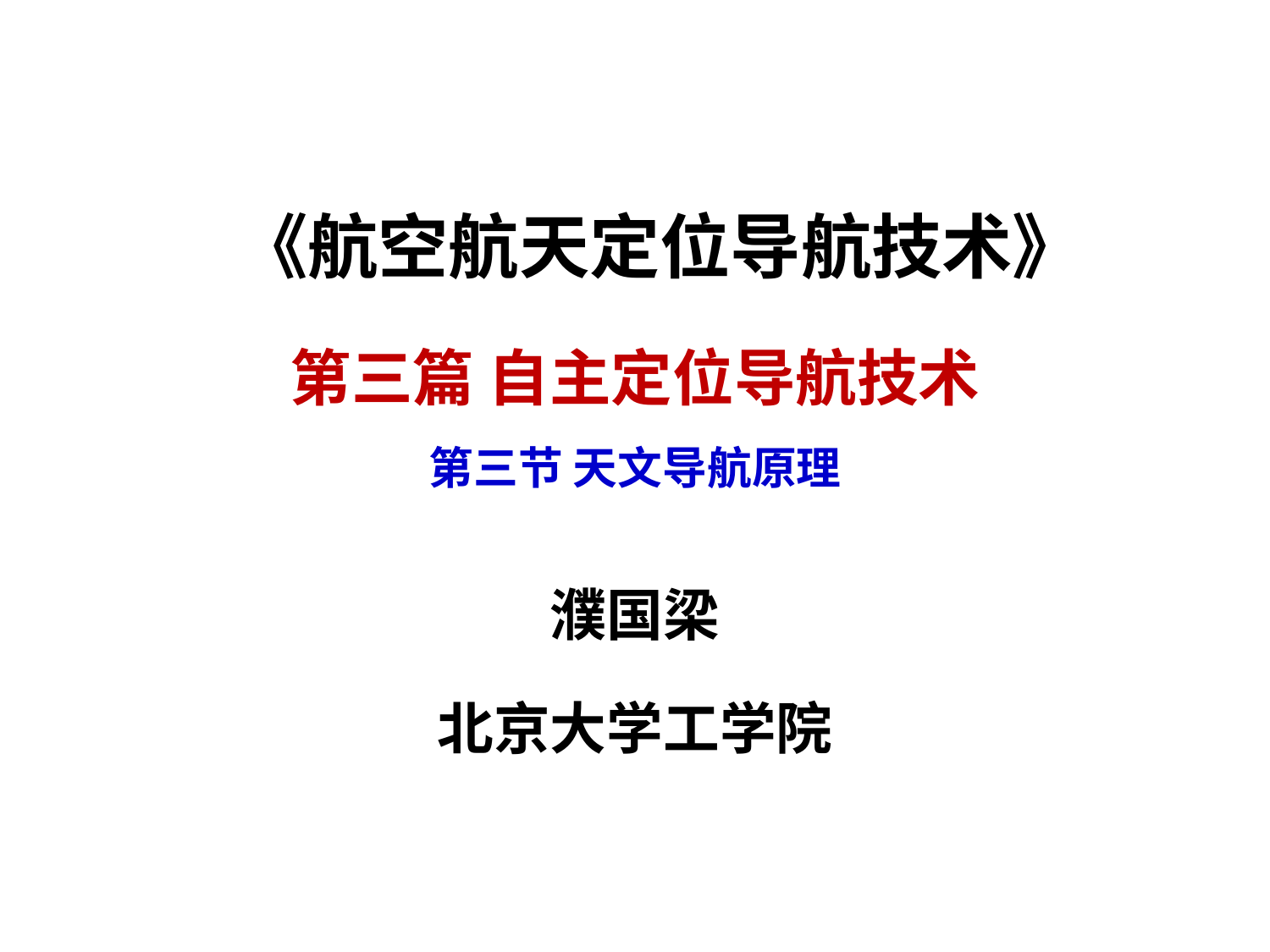

《航空航天定位导航技术》
# 第三篇 自主定位导航技术 第三节 天文导航原理
濮国梁
北京大学工学院